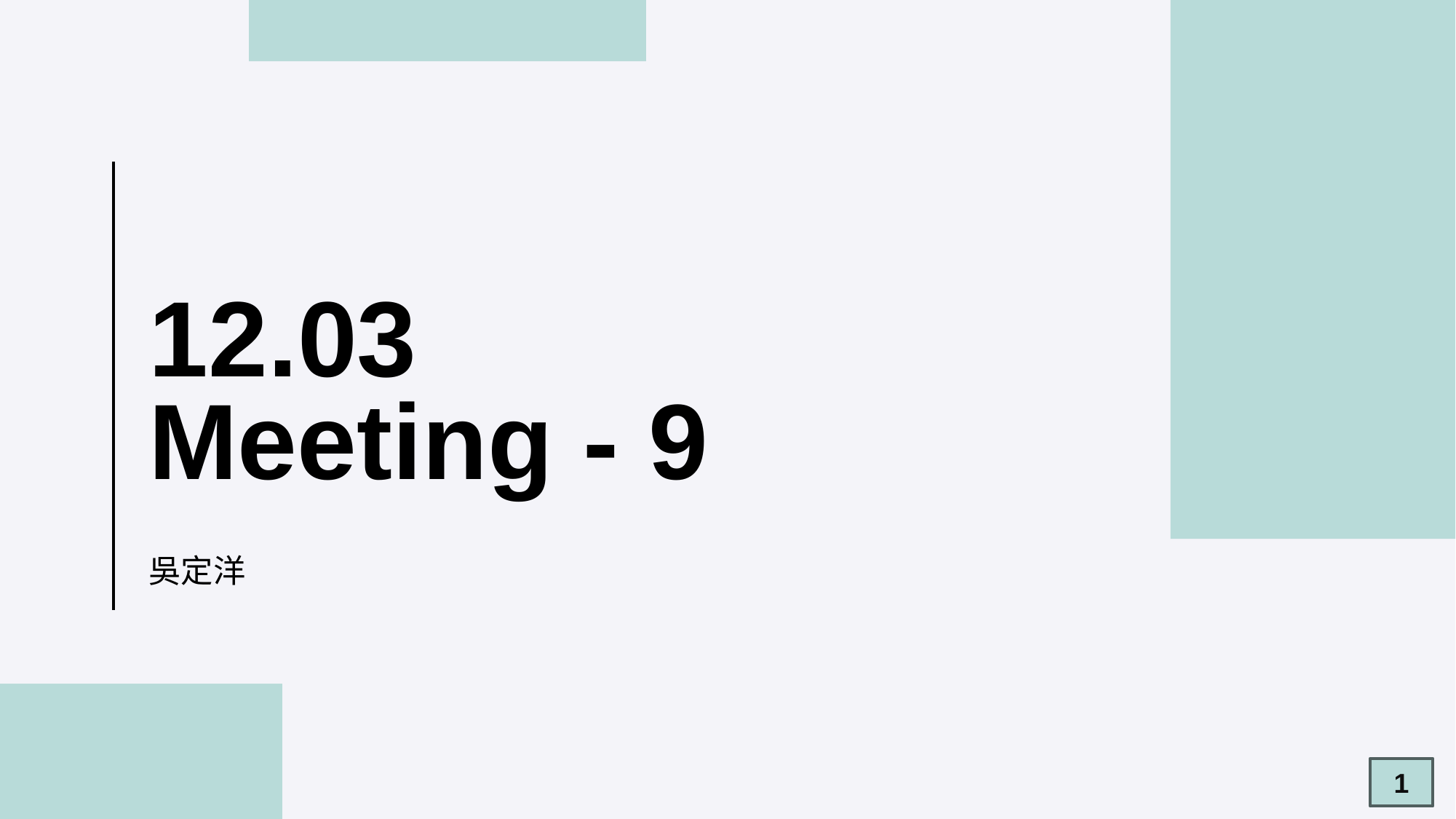

# 12.03 Meeting - 9
吳定洋

1